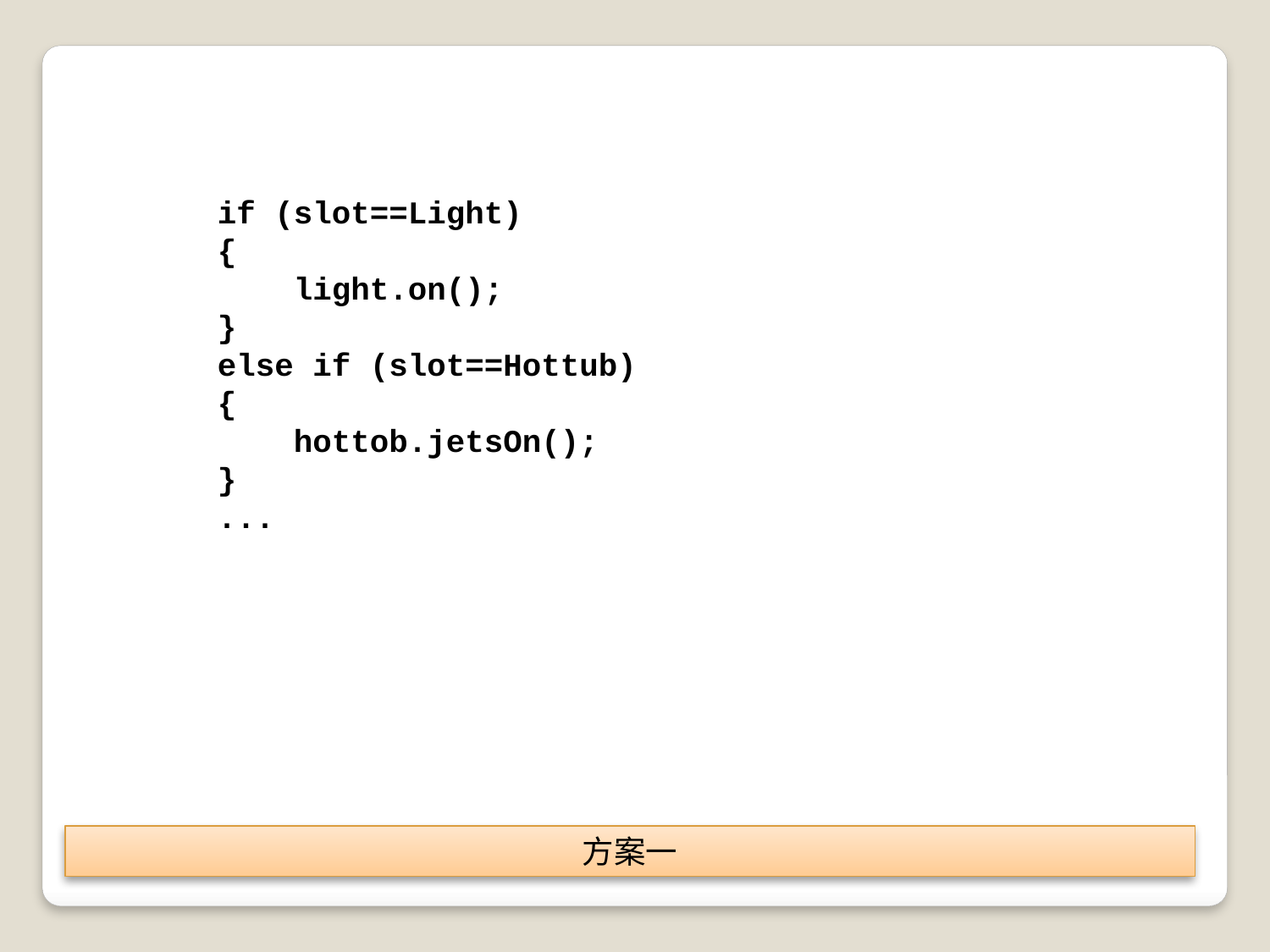

if (slot==Light)
{
    light.on();
}
else if (slot==Hottub)
{
    hottob.jetsOn();
}
...
方案一